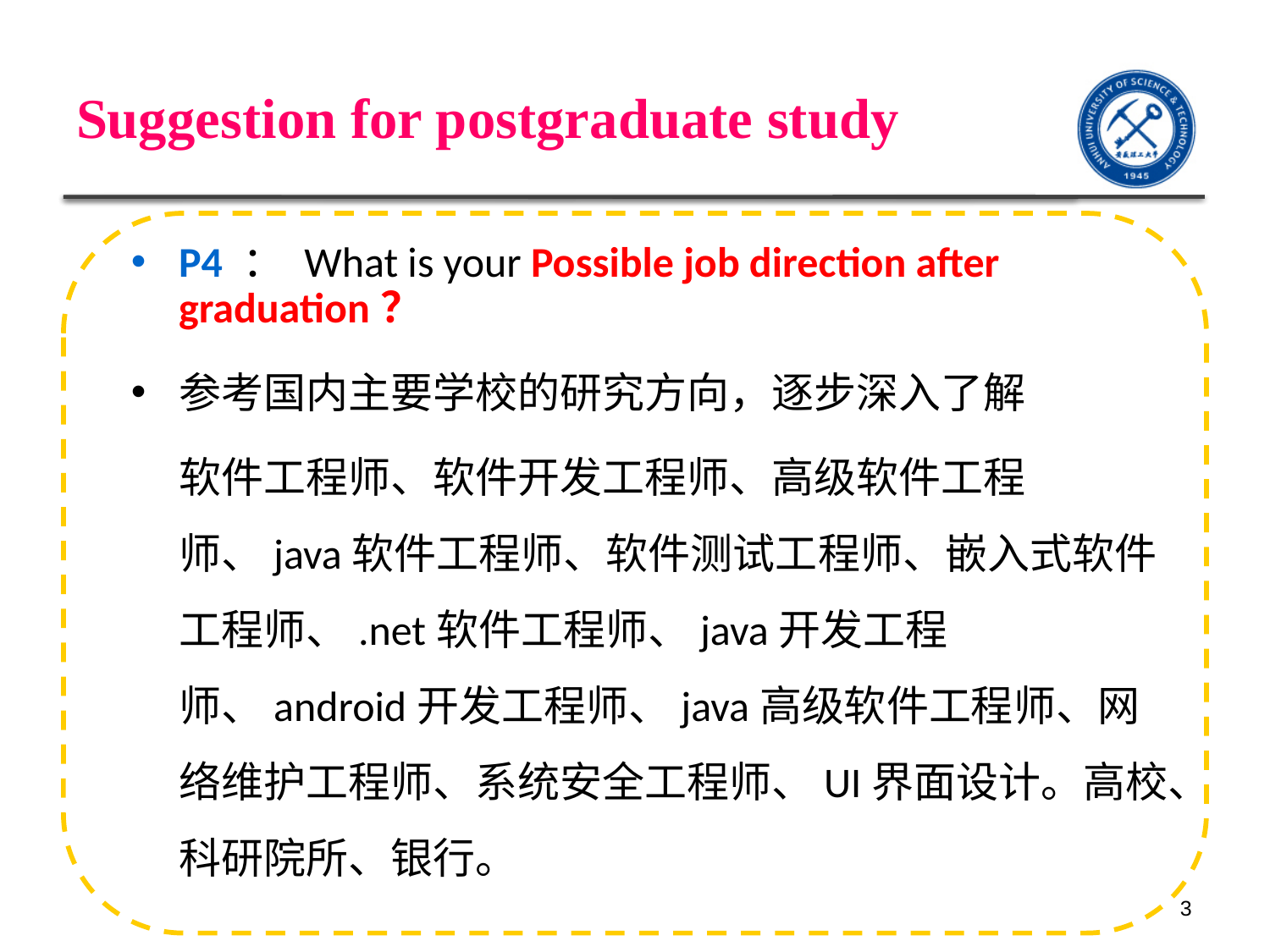

Suggestion for postgraduate study

P4 ： What is your Possible job direction after graduation？
参考国内主要学校的研究方向，逐步深入了解
    软件工程师、软件开发工程师、高级软件工程师、java软件工程师、软件测试工程师、嵌入式软件工程师、.net软件工程师、java开发工程师、android开发工程师、java高级软件工程师、网络维护工程师、系统安全工程师、UI界面设计。高校、科研院所、银行。

3